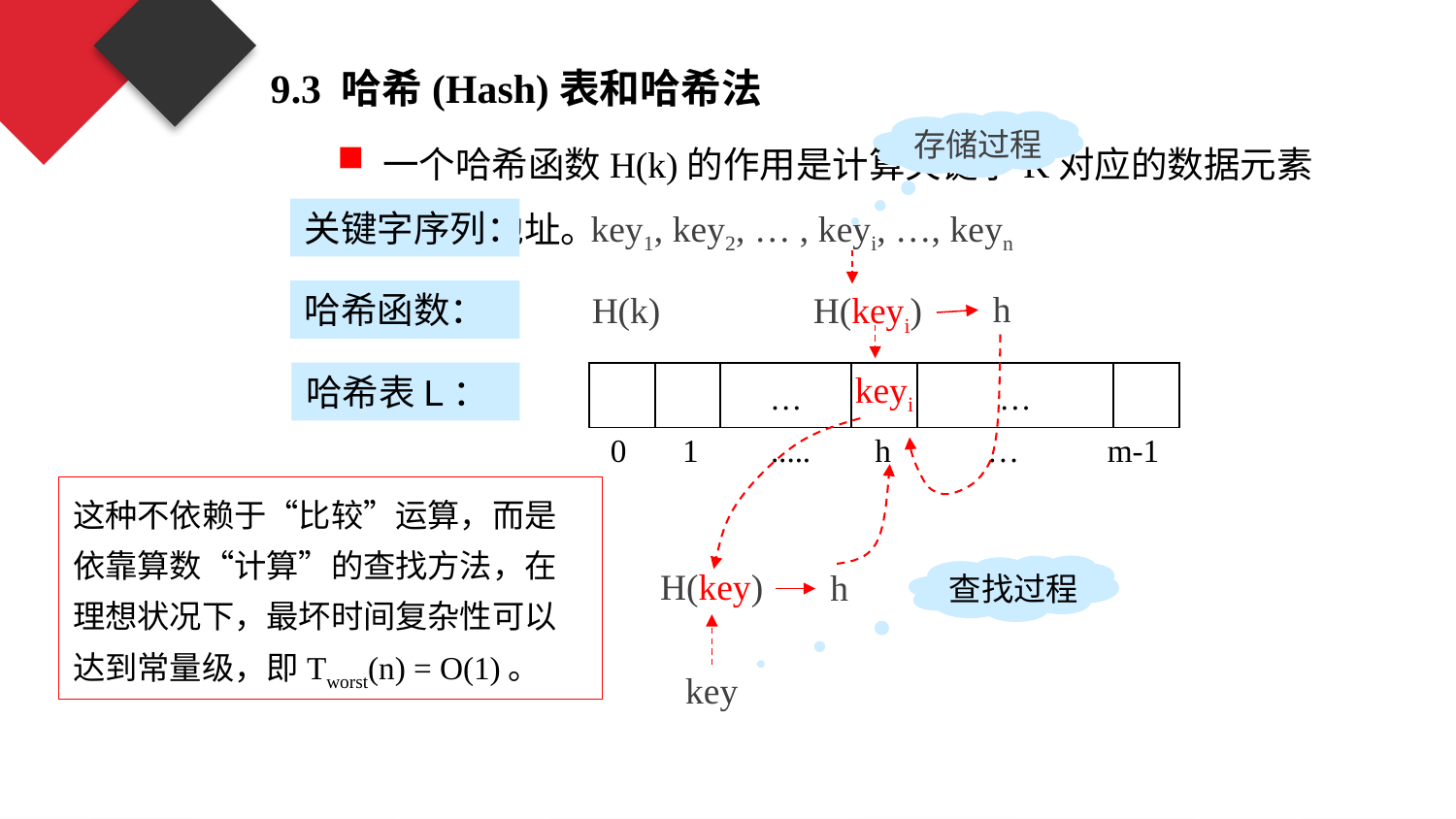

9.3 哈希(Hash)表和哈希法
一个哈希函数H(k)的作用是计算关键字K对应的数据元素
    的存储地址。

存储过程
关键字序列：
key1, key2, … , keyi, …, keyn
h
哈希函数：
H(k)
H(keyi)

keyi
哈希表L：
|  |  | … |  | … |  |
| --- | --- | --- | --- | --- | --- |
0       1         .....        h            …           m-1

这种不依赖于“比较”运算，而是依靠算数“计算”的查找方法，在理想状况下，最坏时间复杂性可以达到常量级，即Tworst(n) = O(1)。
H(key)

查找过程
h
key